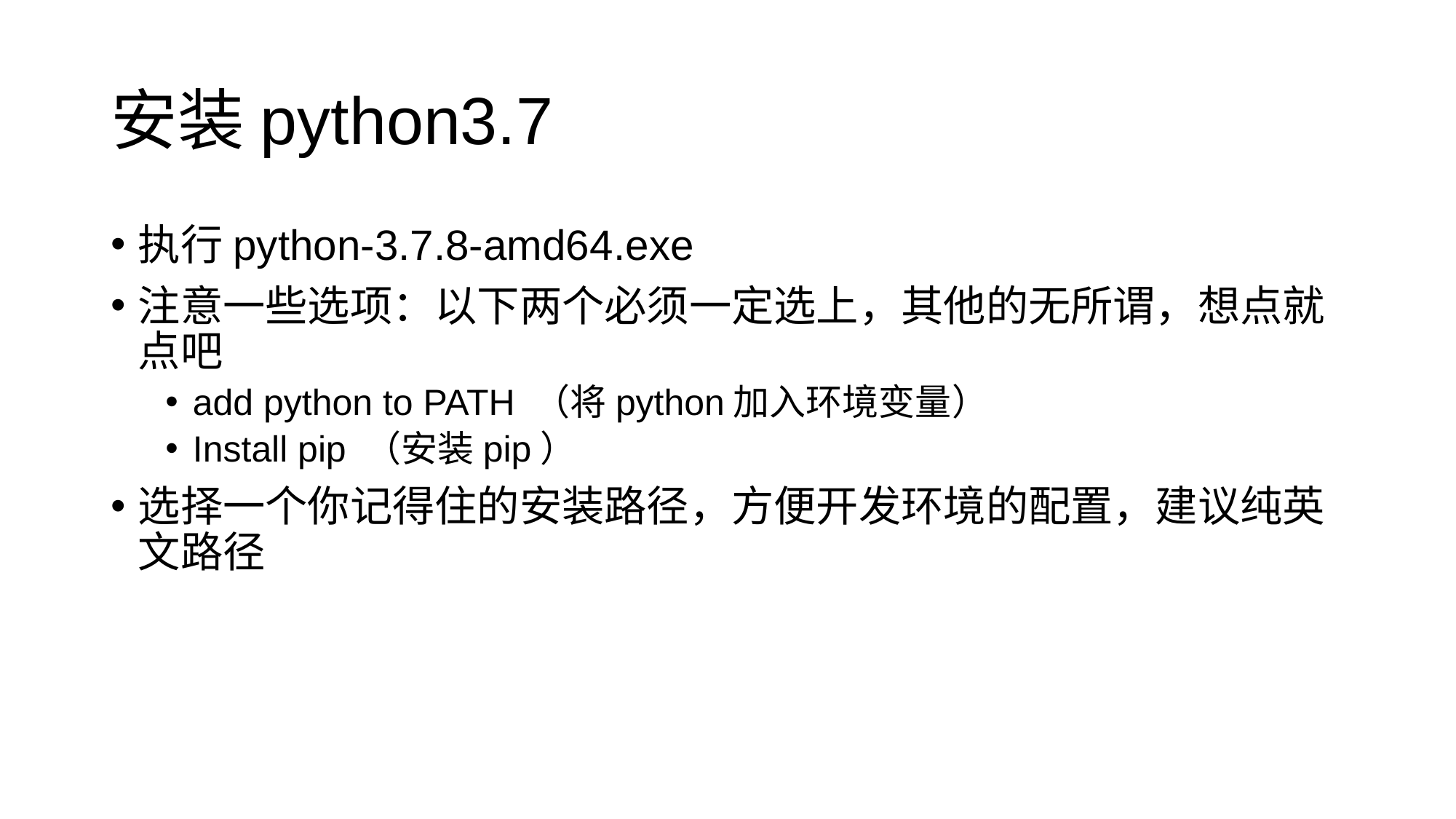

# 安装python3.7
执行python-3.7.8-amd64.exe
注意一些选项：以下两个必须一定选上，其他的无所谓，想点就点吧
add python to PATH （将python加入环境变量）
Install pip （安装pip）
选择一个你记得住的安装路径，方便开发环境的配置，建议纯英文路径